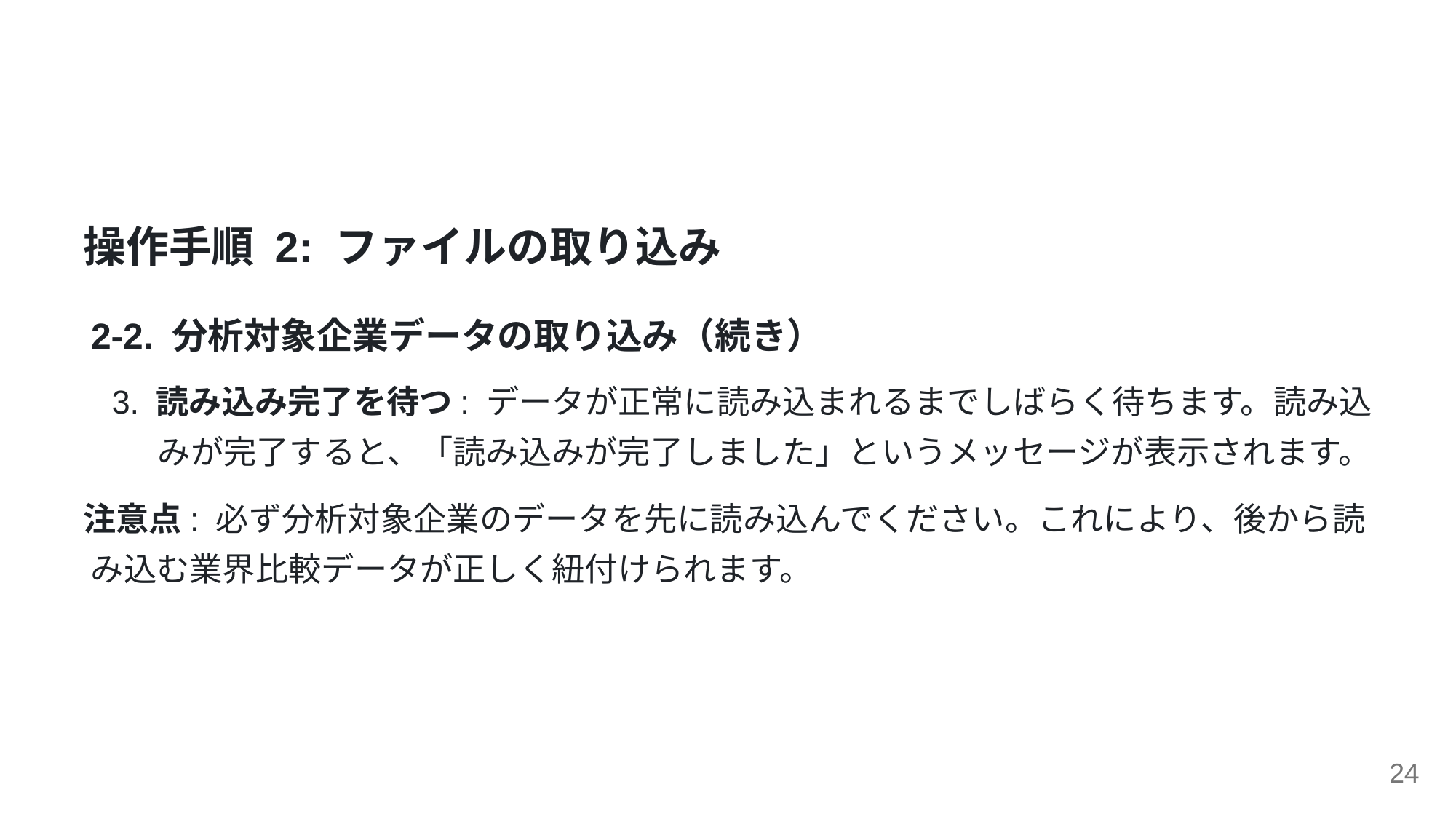

操作⼿順 2: ファイルの取り込み
2-2. 分析対象企業データの取り込み（続き）
3. 読み込み完了を待つ: データが正常に読み込まれるまでしばらく待ちます。読み込
みが完了すると、「読み込みが完了しました」というメッセージが表⽰されます。
注意点: 必ず分析対象企業のデータを先に読み込んでください。これにより、後から読
み込む業界⽐較データが正しく紐付けられます。
24